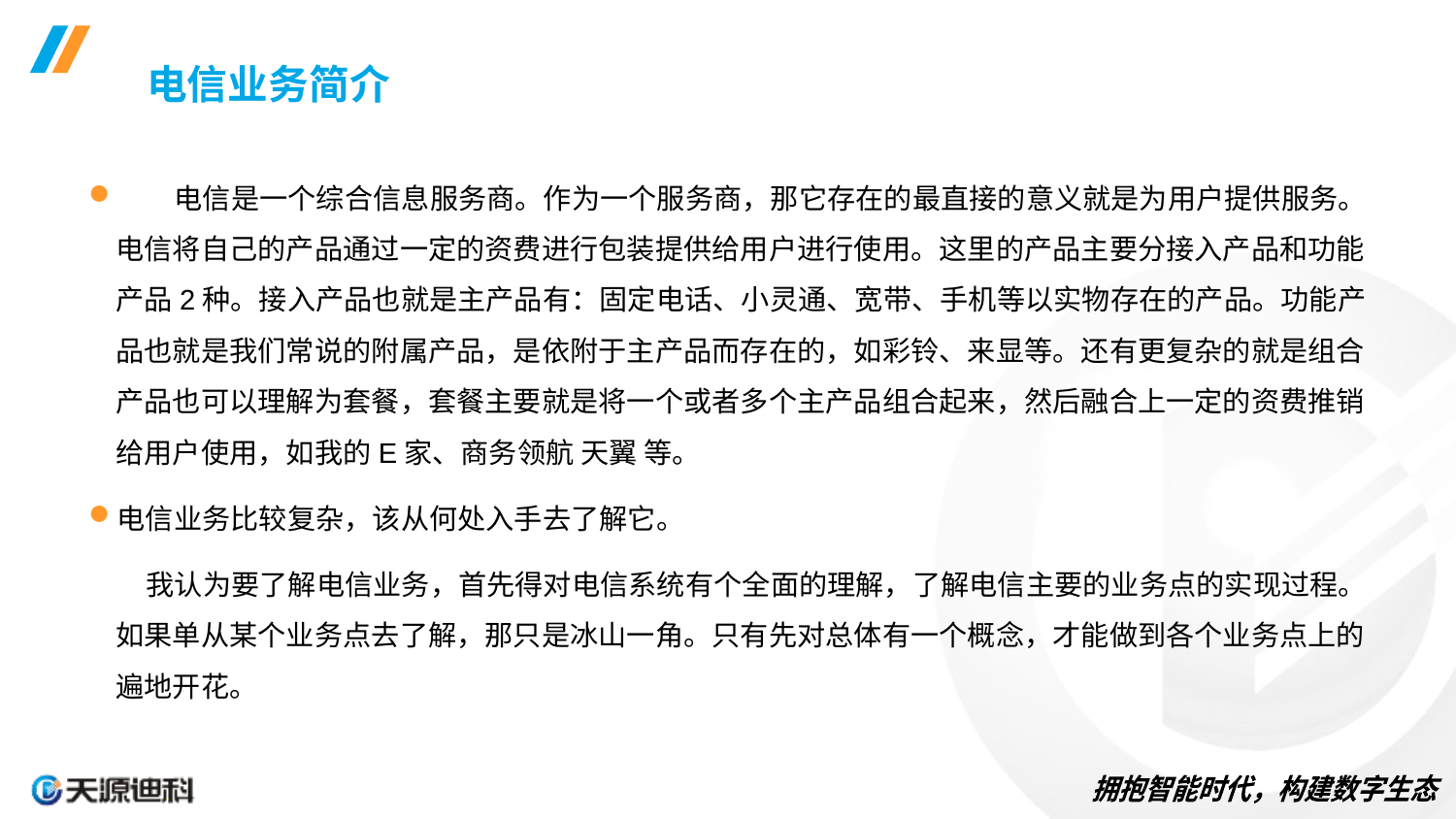

# 电信业务简介
        电信是一个综合信息服务商。作为一个服务商，那它存在的最直接的意义就是为用户提供服务。电信将自己的产品通过一定的资费进行包装提供给用户进行使用。这里的产品主要分接入产品和功能产品2种。接入产品也就是主产品有：固定电话、小灵通、宽带、手机等以实物存在的产品。功能产品也就是我们常说的附属产品，是依附于主产品而存在的，如彩铃、来显等。还有更复杂的就是组合产品也可以理解为套餐，套餐主要就是将一个或者多个主产品组合起来，然后融合上一定的资费推销给用户使用，如我的E家、商务领航 天翼 等。
电信业务比较复杂，该从何处入手去了解它。
        我认为要了解电信业务，首先得对电信系统有个全面的理解，了解电信主要的业务点的实现过程。如果单从某个业务点去了解，那只是冰山一角。只有先对总体有一个概念，才能做到各个业务点上的遍地开花。
3
3